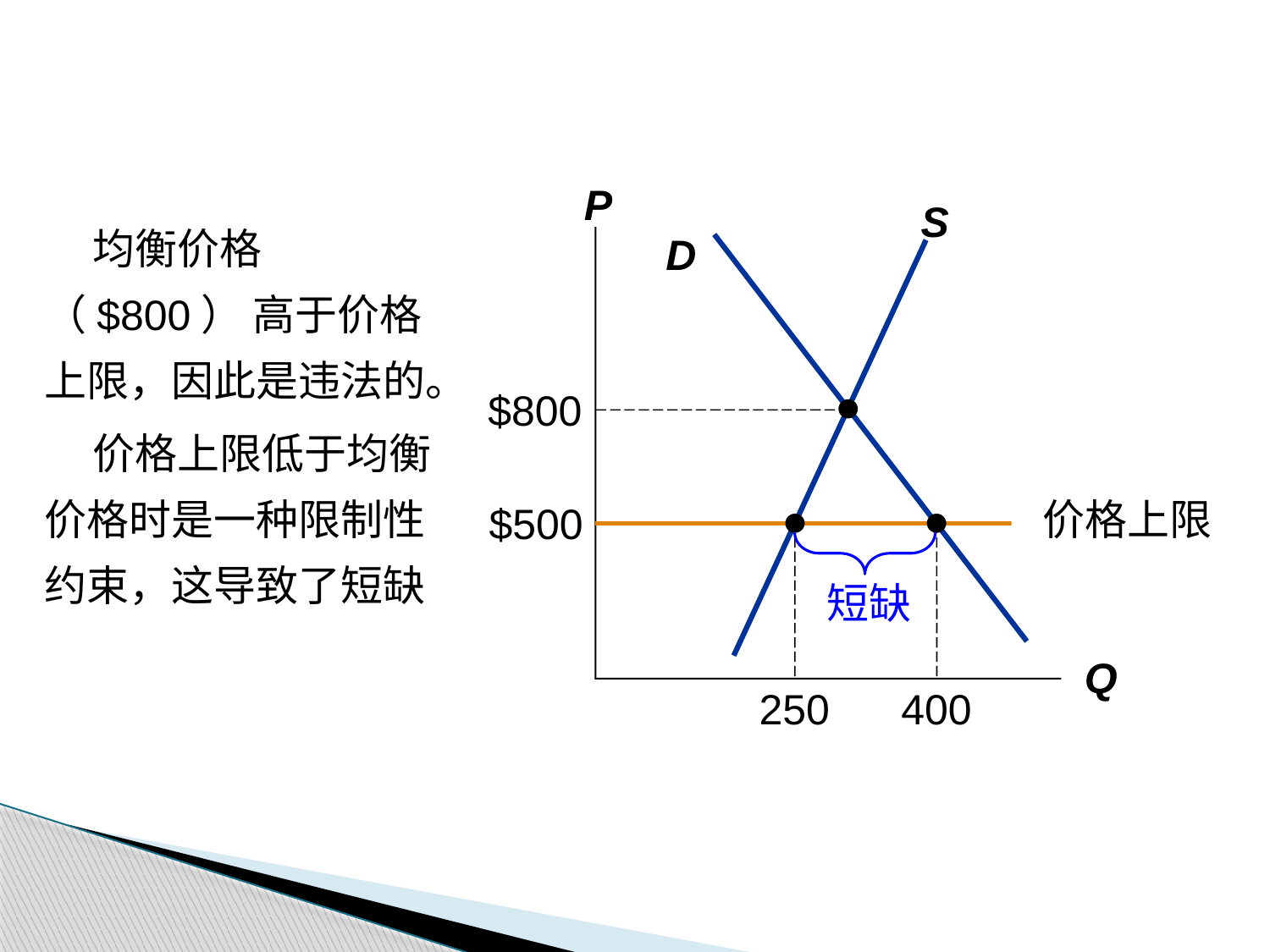

P

Q
S

    均衡价格（$800） 高于价格上限，因此是违法的。
    价格上限低于均衡价格时是一种限制性约束，这导致了短缺

D
$800

价格上限
$500

250

400

短缺